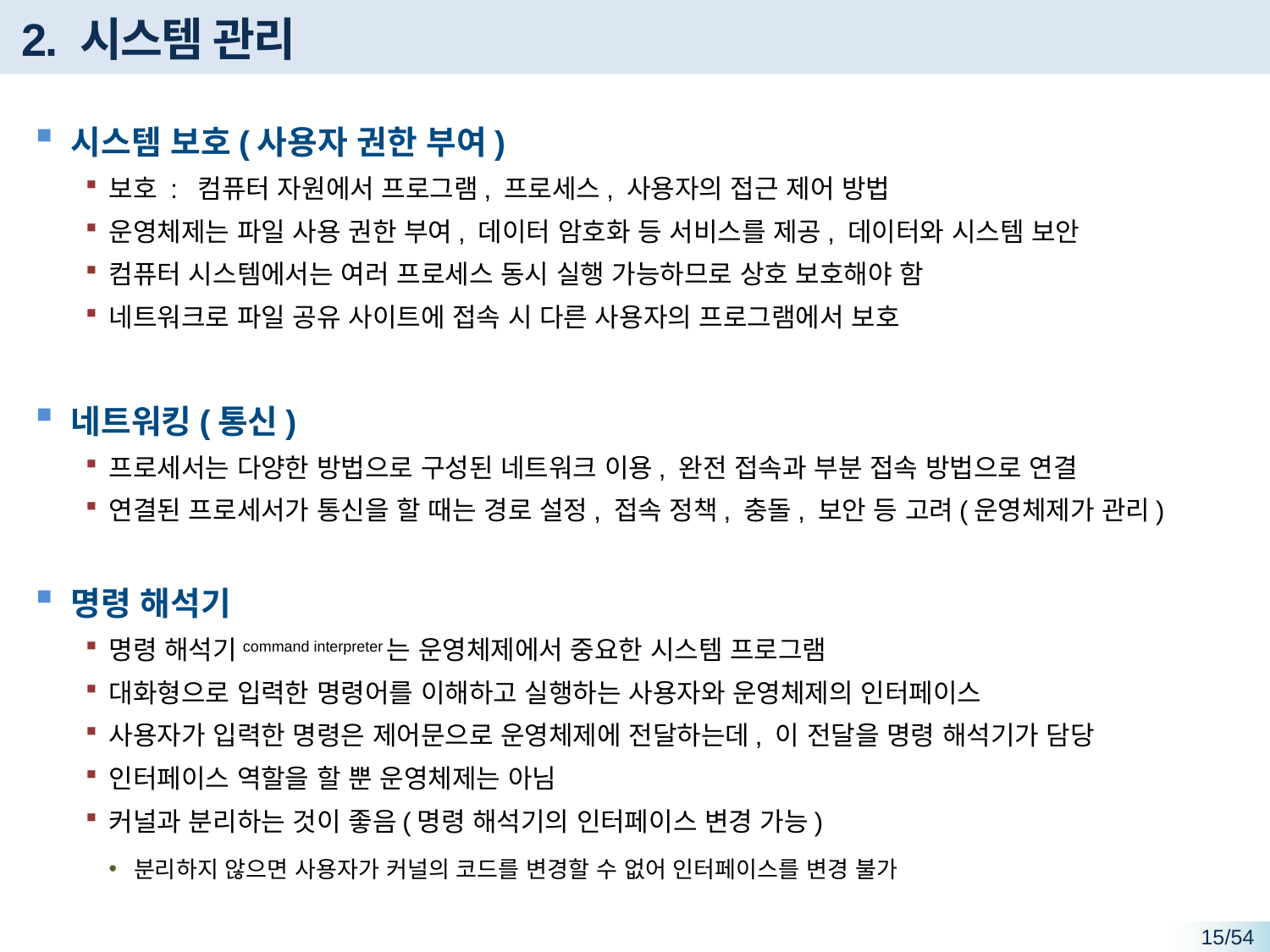

# 2. 시스템 관리
시스템 보호(사용자 권한 부여)
보호 :  컴퓨터 자원에서 프로그램, 프로세스, 사용자의 접근 제어 방법
운영체제는 파일 사용 권한 부여, 데이터 암호화 등 서비스를 제공, 데이터와 시스템 보안
컴퓨터 시스템에서는 여러 프로세스 동시 실행 가능하므로 상호 보호해야 함
네트워크로 파일 공유 사이트에 접속 시 다른 사용자의 프로그램에서 보호

네트워킹(통신)
프로세서는 다양한 방법으로 구성된 네트워크 이용, 완전 접속과 부분 접속 방법으로 연결
연결된 프로세서가 통신을 할 때는 경로 설정, 접속 정책, 충돌, 보안 등 고려(운영체제가 관리)

명령 해석기
명령 해석기command interpreter는 운영체제에서 중요한 시스템 프로그램
대화형으로 입력한 명령어를 이해하고 실행하는 사용자와 운영체제의 인터페이스
사용자가 입력한 명령은 제어문으로 운영체제에 전달하는데, 이 전달을 명령 해석기가 담당
인터페이스 역할을 할 뿐 운영체제는 아님
커널과 분리하는 것이 좋음(명령 해석기의 인터페이스 변경 가능)
분리하지 않으면 사용자가 커널의 코드를 변경할 수 없어 인터페이스를 변경 불가